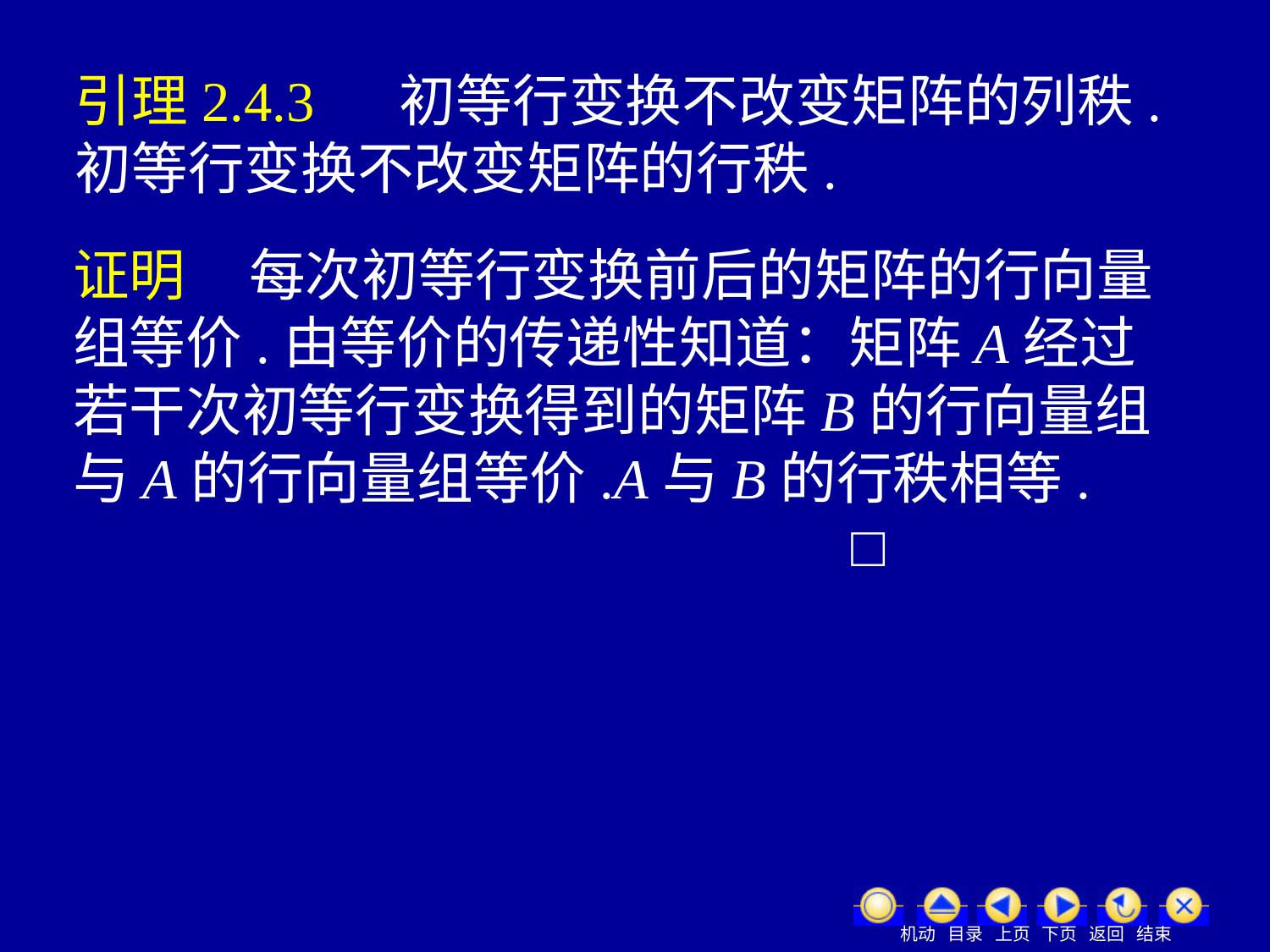

引理2.4.3     初等行变换不改变矩阵的列秩.初等行变换不改变矩阵的行秩.

证明     每次初等行变换前后的矩阵的行向量组等价.由等价的传递性知道：矩阵A经过若干次初等行变换得到的矩阵B的行向量组与A的行向量组等价.A与B的行秩相等.                                                               □